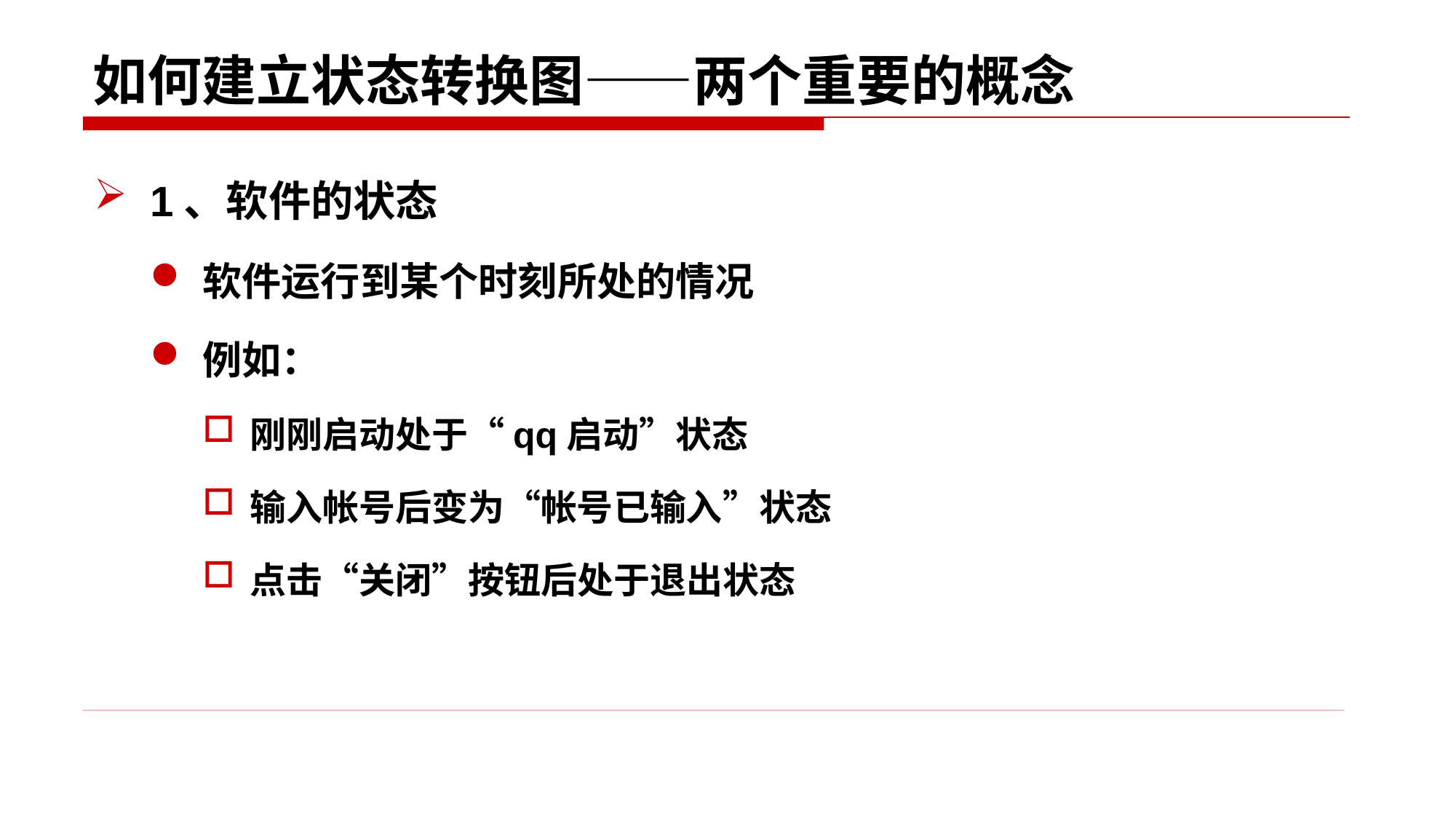

# 如何建立状态转换图——两个重要的概念
1、软件的状态
软件运行到某个时刻所处的情况
例如：
刚刚启动处于“qq启动”状态
输入帐号后变为“帐号已输入”状态
点击“关闭”按钮后处于退出状态